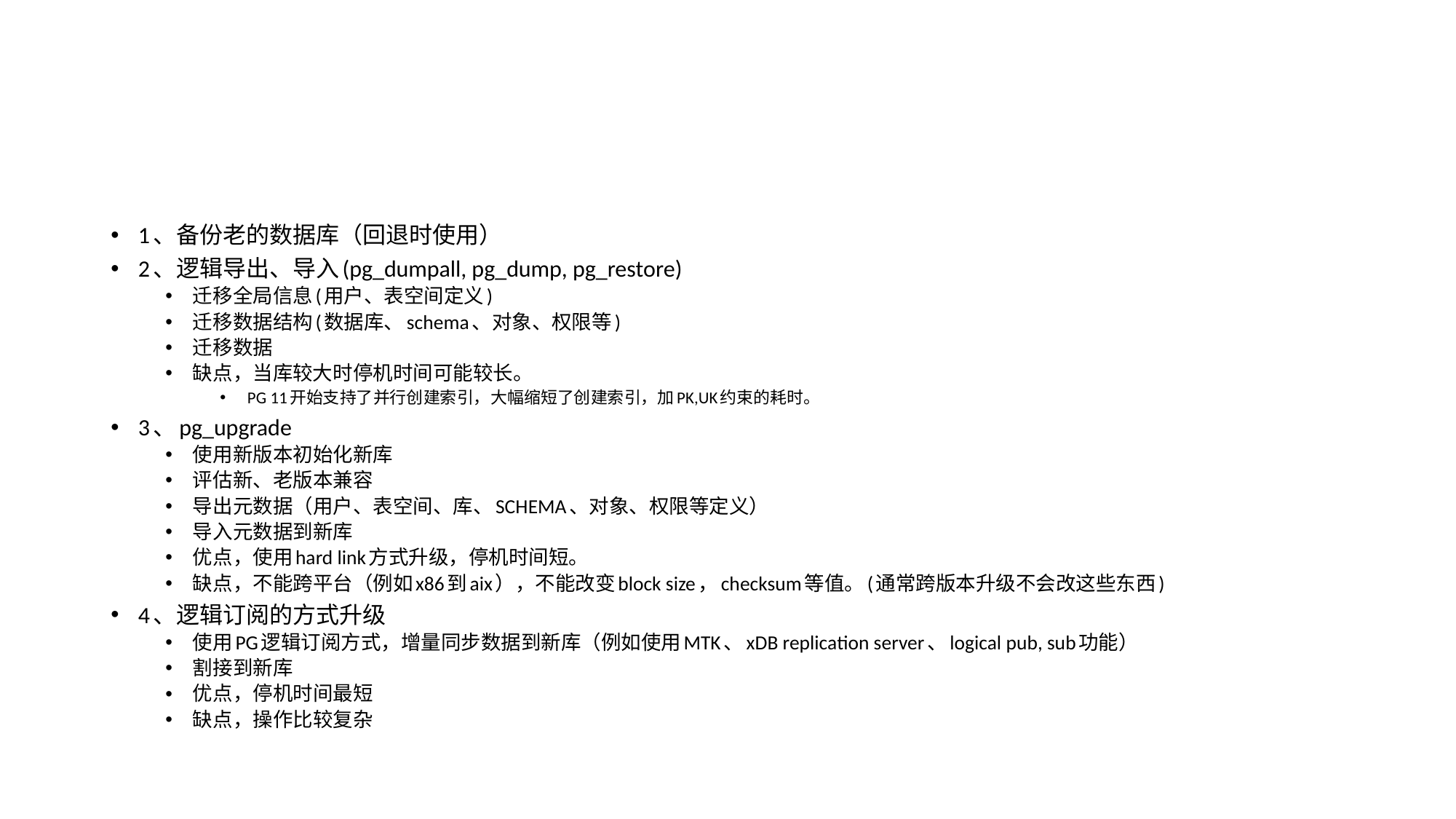

#
1、备份老的数据库（回退时使用）
2、逻辑导出、导入(pg_dumpall, pg_dump, pg_restore)
迁移全局信息(用户、表空间定义)
迁移数据结构(数据库、schema、对象、权限等)
迁移数据
缺点，当库较大时停机时间可能较长。
PG 11开始支持了并行创建索引，大幅缩短了创建索引，加PK,UK约束的耗时。
3、pg_upgrade
使用新版本初始化新库
评估新、老版本兼容
导出元数据（用户、表空间、库、SCHEMA、对象、权限等定义）
导入元数据到新库
优点，使用hard link方式升级，停机时间短。
缺点，不能跨平台（例如x86到aix），不能改变block size，checksum等值。(通常跨版本升级不会改这些东西)
4、逻辑订阅的方式升级
使用PG逻辑订阅方式，增量同步数据到新库（例如使用MTK、xDB replication server、logical pub, sub功能）
割接到新库
优点，停机时间最短
缺点，操作比较复杂